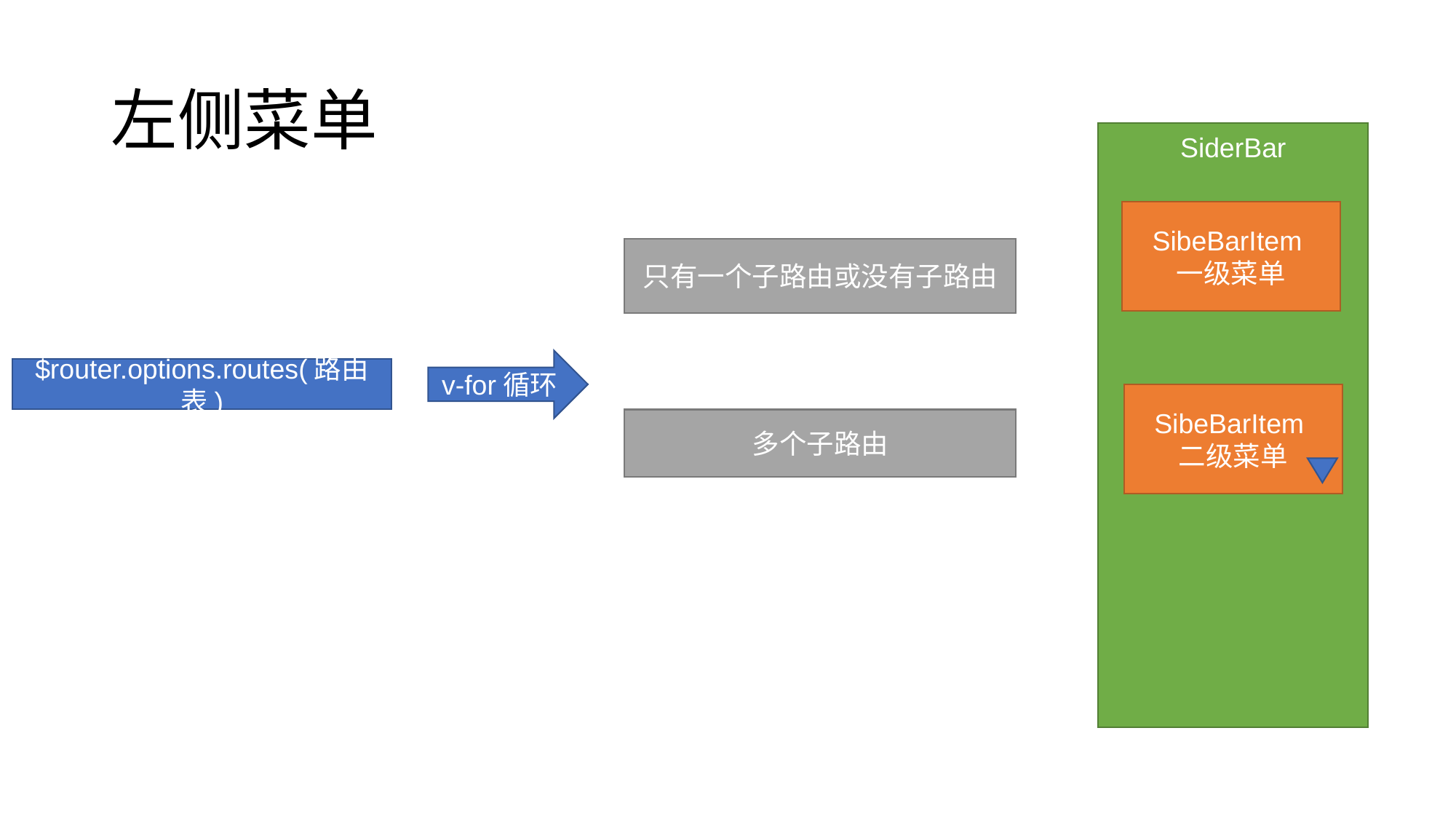

# 左侧菜单
SiderBar

SibeBarItem
一级菜单
只有一个子路由或没有子路由
v-for循环
$router.options.routes(路由表)
SibeBarItem
二级菜单
多个子路由